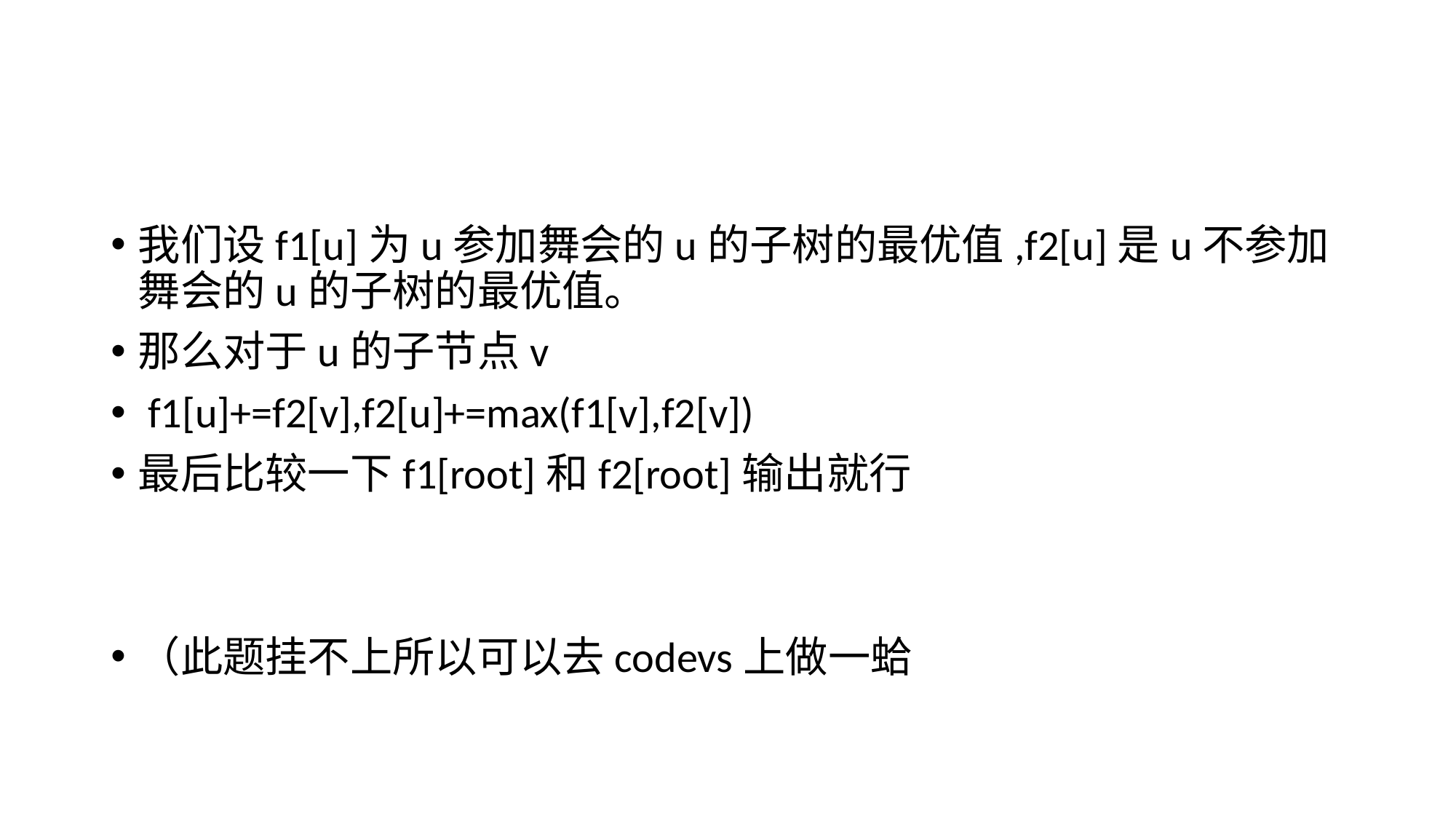

#
我们设f1[u]为u参加舞会的u的子树的最优值,f2[u]是u不参加舞会的u的子树的最优值。
那么对于u的子节点v
 f1[u]+=f2[v],f2[u]+=max(f1[v],f2[v])
最后比较一下f1[root]和f2[root]输出就行

（此题挂不上所以可以去codevs上做一蛤